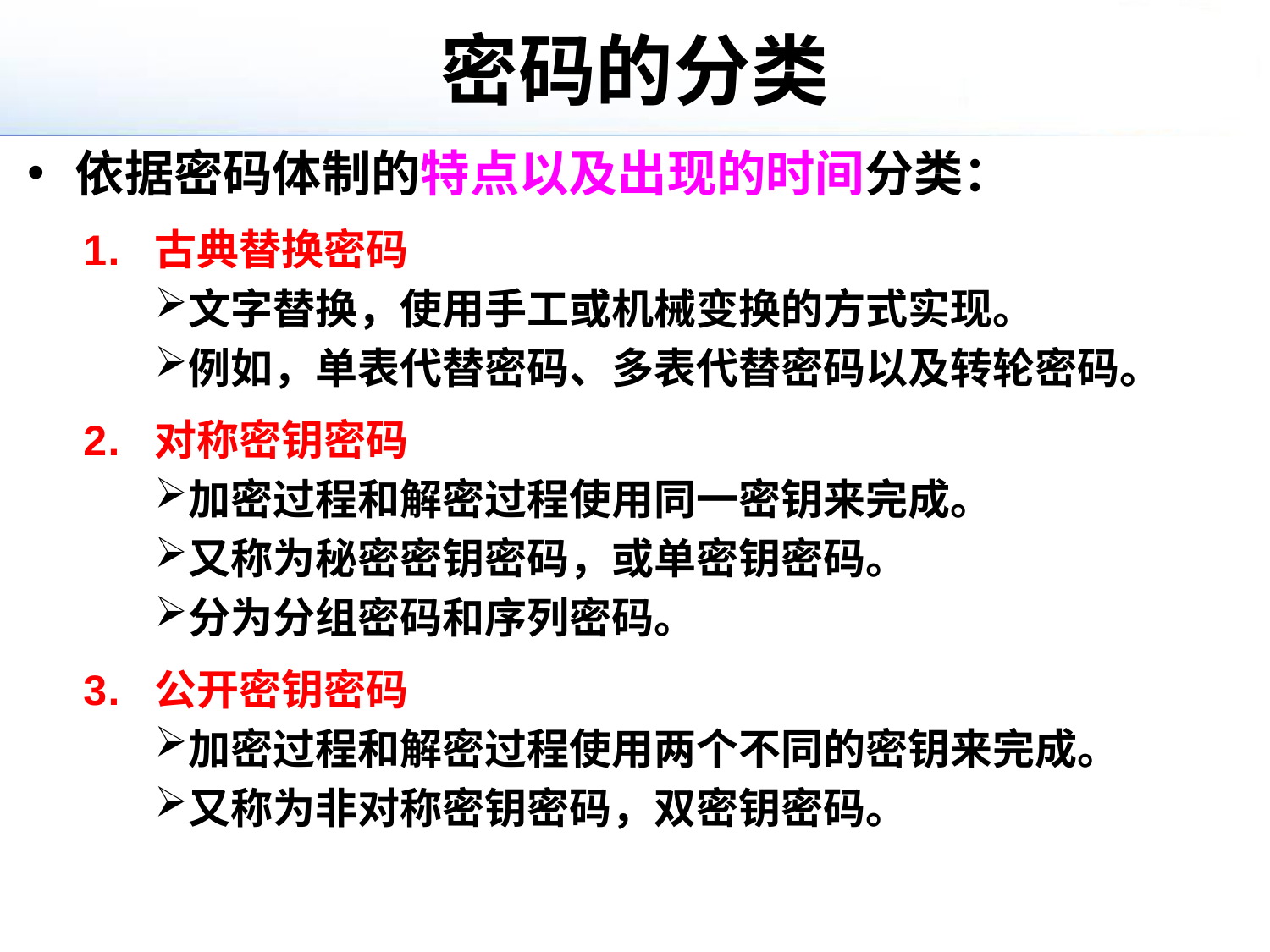

# 密码的分类
依据密码体制的特点以及出现的时间分类：
古典替换密码
文字替换，使用手工或机械变换的方式实现。
例如，单表代替密码、多表代替密码以及转轮密码。
对称密钥密码
加密过程和解密过程使用同一密钥来完成。
又称为秘密密钥密码，或单密钥密码。
分为分组密码和序列密码。
公开密钥密码
加密过程和解密过程使用两个不同的密钥来完成。
又称为非对称密钥密码，双密钥密码。